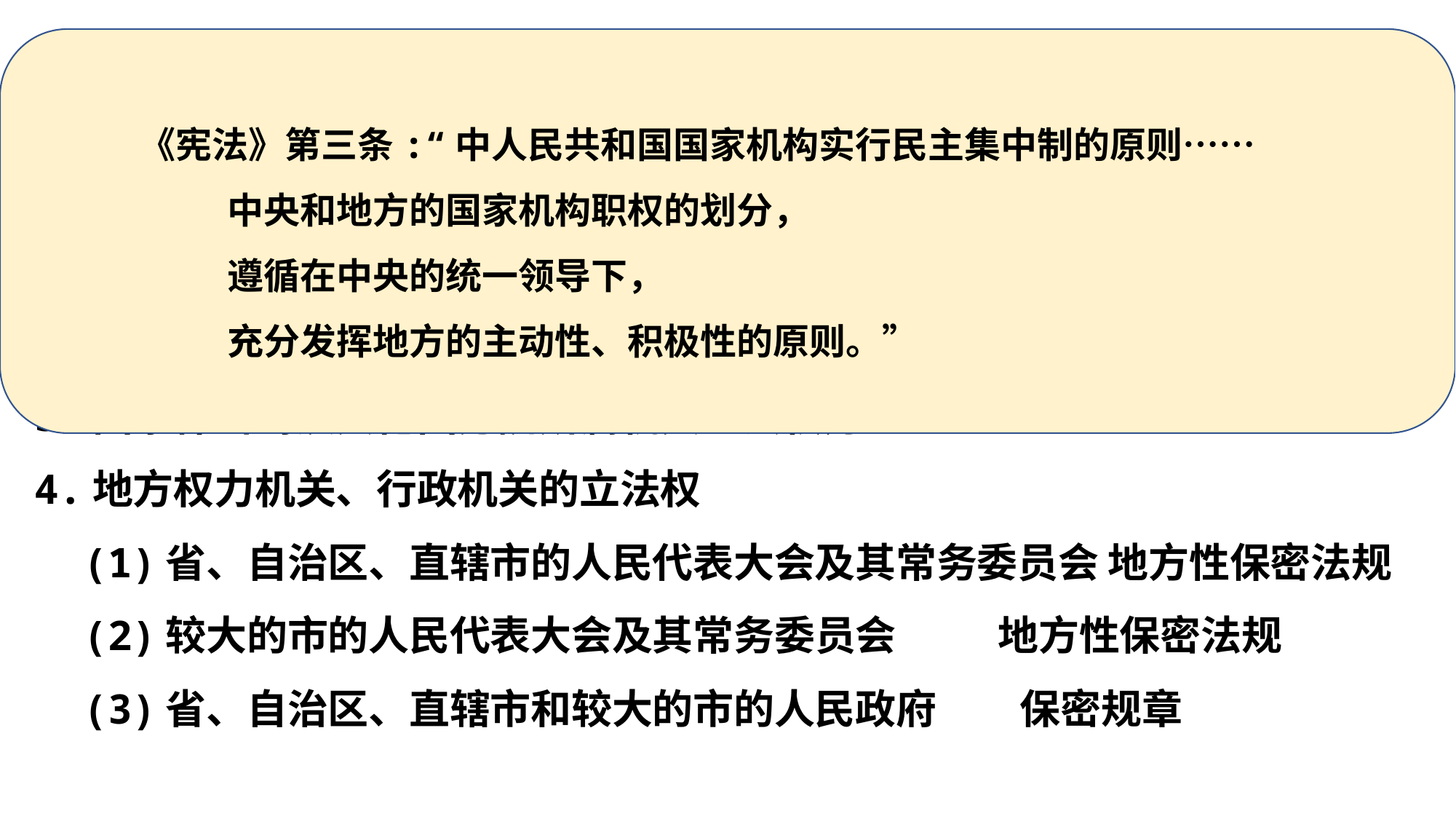

《宪法》第三条:“中人民共和国国家机构实行民主集中制的原则……
                       中央和地方的国家机构职权的划分，
                       遵循在中央的统一领导下，
                       充分发挥地方的主动性、积极性的原则。”
# 保 密 立 法 权 限
1.国家专属立法权：全国人大及其常委会
2.国务院立法权力
3.国家保密局及其他国务院所属机关立法权力
4.地方权力机关、行政机关的立法权
  (1)省、自治区、直辖市的人民代表大会及其常务委员会 地方性保密法规
  (2)较大的市的人民代表大会及其常务委员会           地方性保密法规
  (3)省、自治区、直辖市和较大的市的人民政府         保密规章